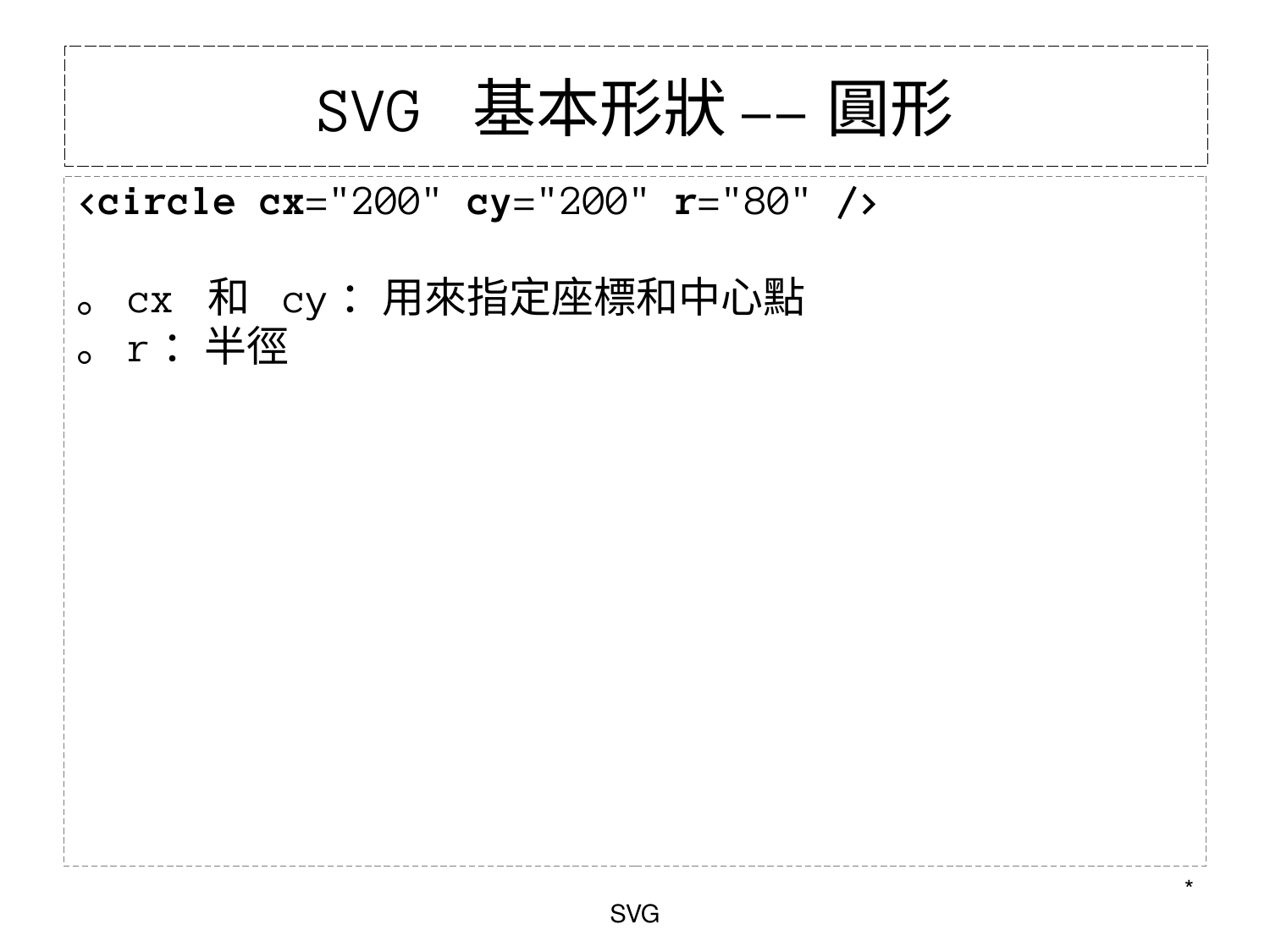

# SVG 基本形狀--圓形
<circle cx="200" cy="200" r="80" />

。cx 和 cy：用來指定座標和中心點
。r：半徑

*
SVG